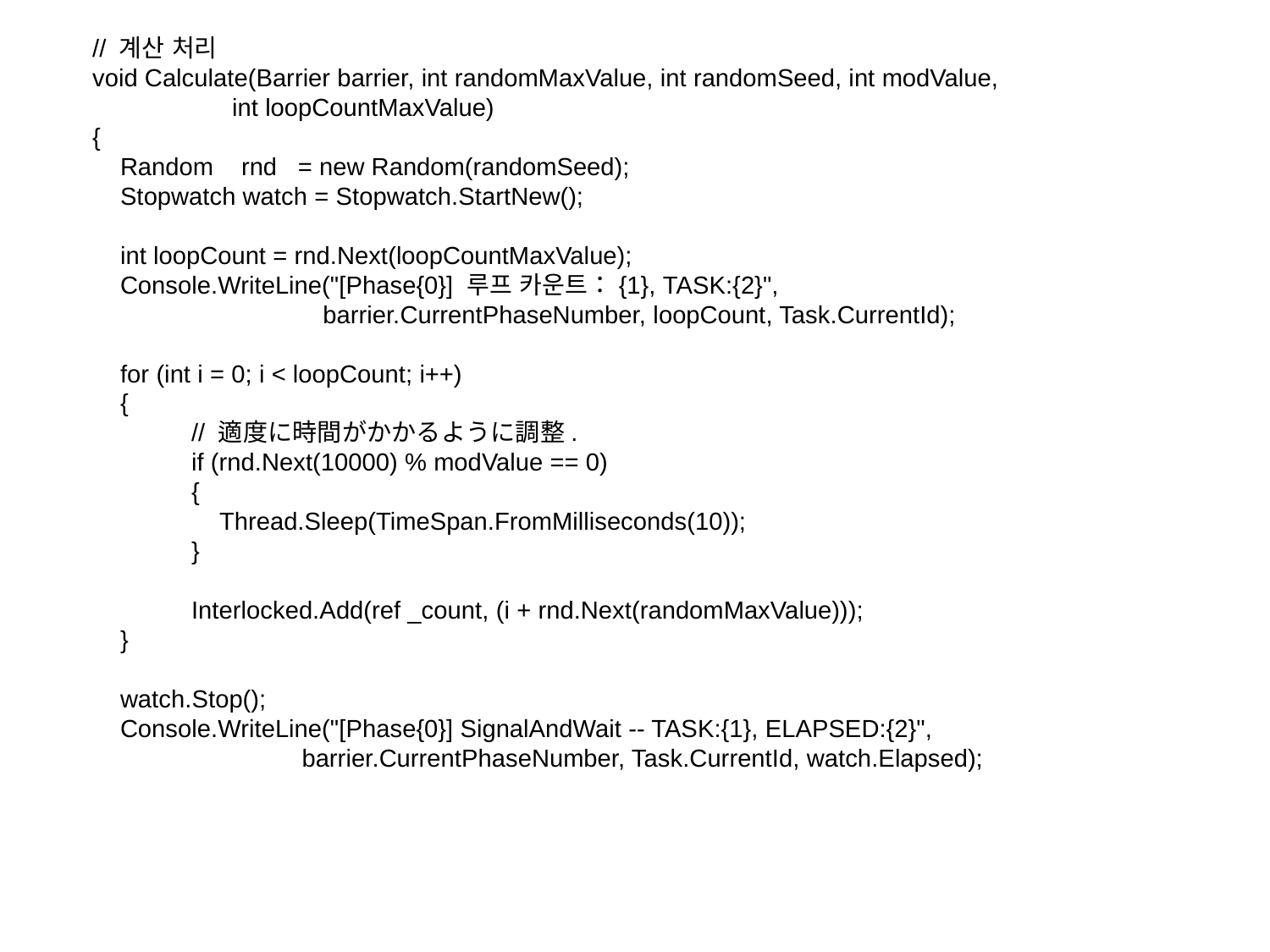

// 계산 처리
    void Calculate(Barrier barrier, int randomMaxValue, int randomSeed, int modValue,
                        int loopCountMaxValue)
    {
        Random    rnd   = new Random(randomSeed);
        Stopwatch watch = Stopwatch.StartNew();

        int loopCount = rnd.Next(loopCountMaxValue);
        Console.WriteLine("[Phase{0}] 루프 카운트：{1}, TASK:{2}",
                                     barrier.CurrentPhaseNumber, loopCount, Task.CurrentId);

        for (int i = 0; i < loopCount; i++)
        {
	// 適度に時間がかかるように調整.
	if (rnd.Next(10000) % modValue == 0)
	{
	    Thread.Sleep(TimeSpan.FromMilliseconds(10));
	}

	Interlocked.Add(ref _count, (i + rnd.Next(randomMaxValue)));
        }

        watch.Stop();
        Console.WriteLine("[Phase{0}] SignalAndWait -- TASK:{1}, ELAPSED:{2}",
                                  barrier.CurrentPhaseNumber, Task.CurrentId, watch.Elapsed);